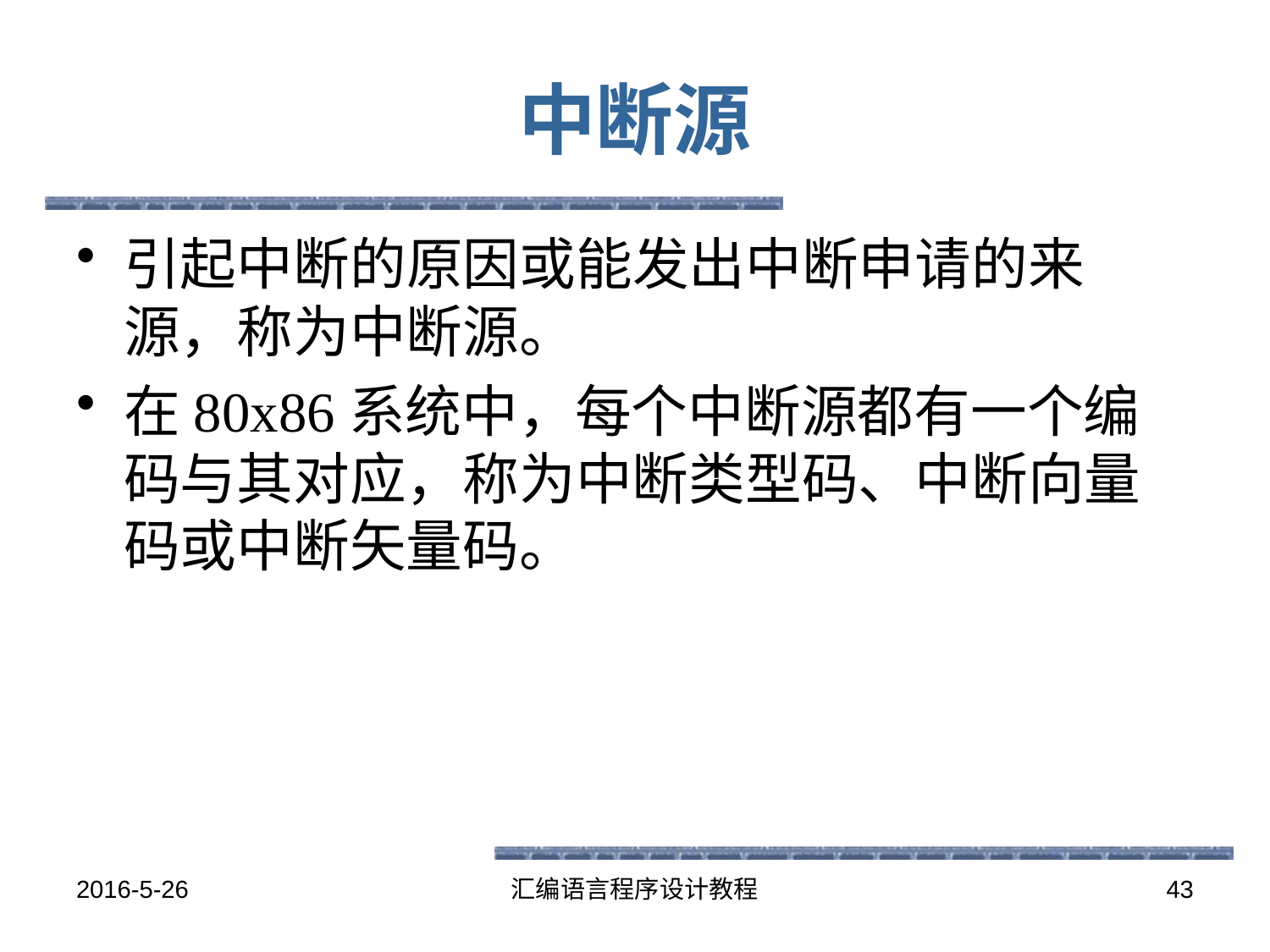

# 中断源
引起中断的原因或能发出中断申请的来源，称为中断源。
在80x86系统中，每个中断源都有一个编码与其对应，称为中断类型码、中断向量码或中断矢量码。
2016-5-26
汇编语言程序设计教程
43